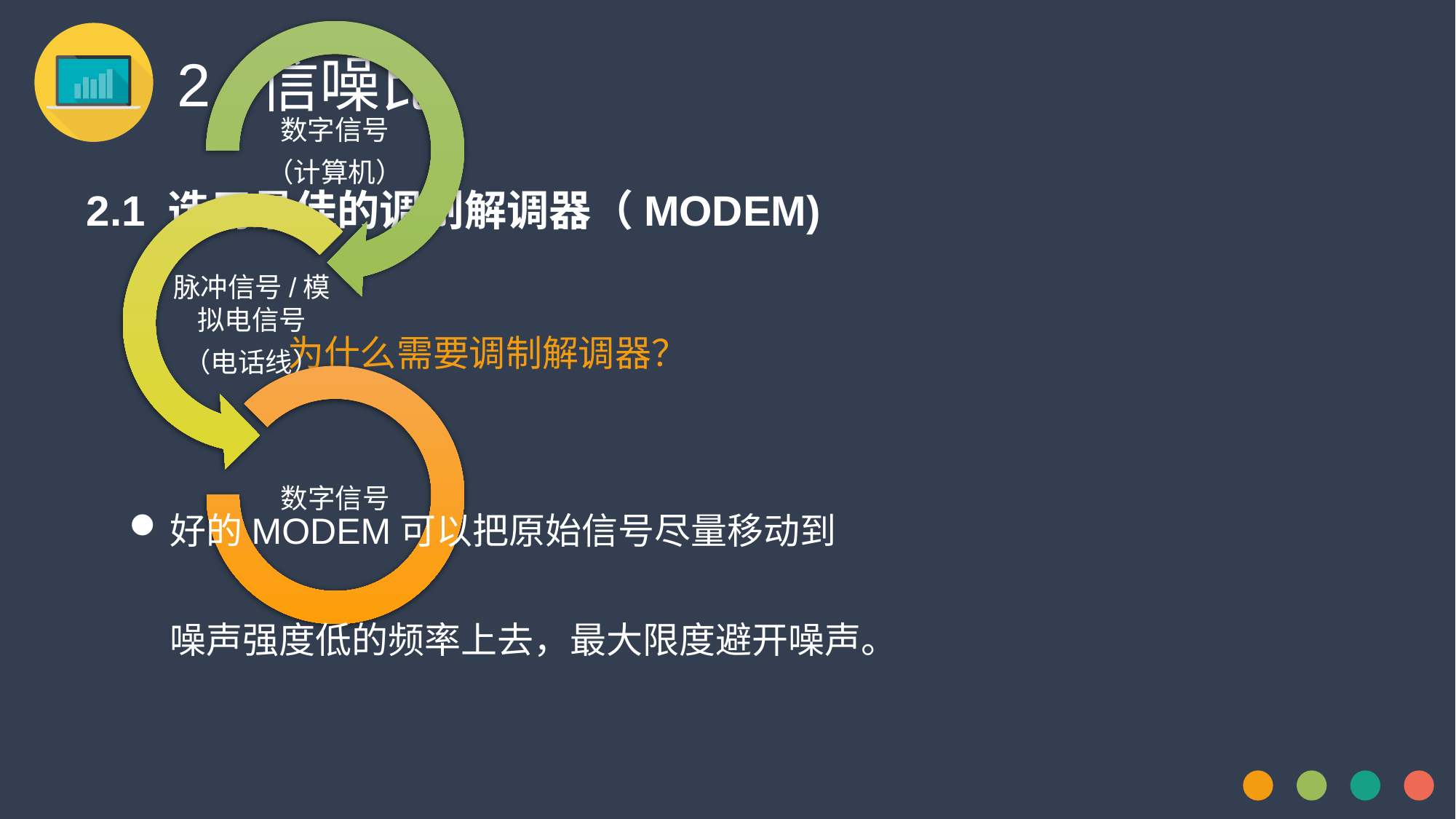

2. 信噪比
数字信号
（计算机）
脉冲信号/模拟电信号
（电话线）
数字信号
2.1 选用最佳的调制解调器（MODEM)
为什么需要调制解调器？
好的MODEM可以把原始信号尽量移动到噪声强度低的频率上去，最大限度避开噪声。